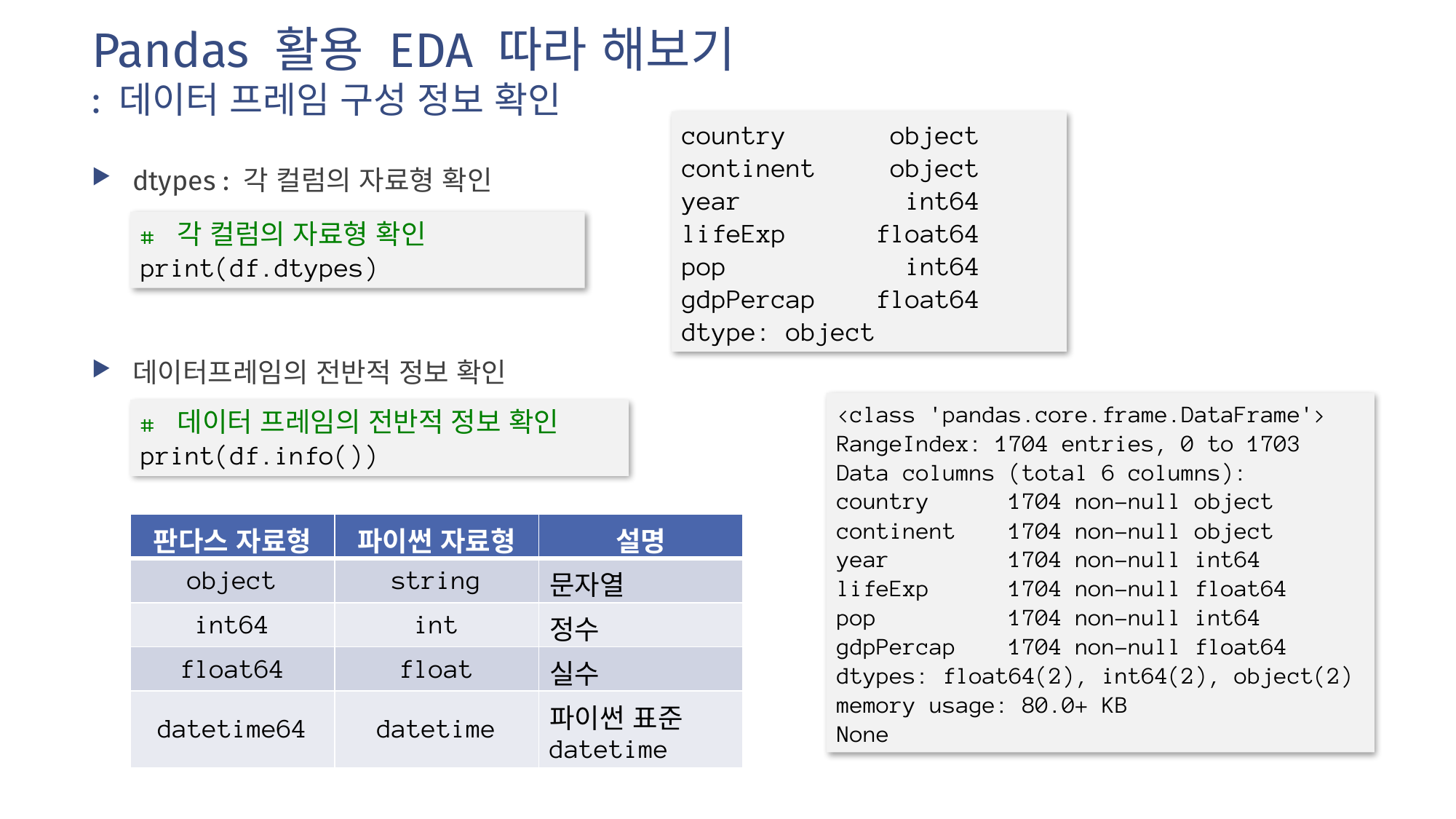

# Pandas 활용 EDA 따라 해보기 : 데이터 프레임 구성 정보 확인
country       object
continent     object
year           int64
lifeExp      float64
pop            int64
gdpPercap    float64
dtype: object
dtypes : 각 컬럼의 자료형 확인

데이터프레임의 전반적 정보 확인

# 각 컬럼의 자료형 확인
print(df.dtypes)
<class 'pandas.core.frame.DataFrame'>
RangeIndex: 1704 entries, 0 to 1703
Data columns (total 6 columns):
country      1704 non-null object
continent    1704 non-null object
year         1704 non-null int64
lifeExp      1704 non-null float64
pop          1704 non-null int64
gdpPercap    1704 non-null float64
dtypes: float64(2), int64(2), object(2)
memory usage: 80.0+ KB
None
# 데이터 프레임의 전반적 정보 확인
print(df.info())
| 판다스 자료형 | 파이썬 자료형 | 설명 |
| --- | --- | --- |
| object | string | 문자열 |
| int64 | int | 정수 |
| float64 | float | 실수 |
| datetime64 | datetime | 파이썬 표준 datetime |